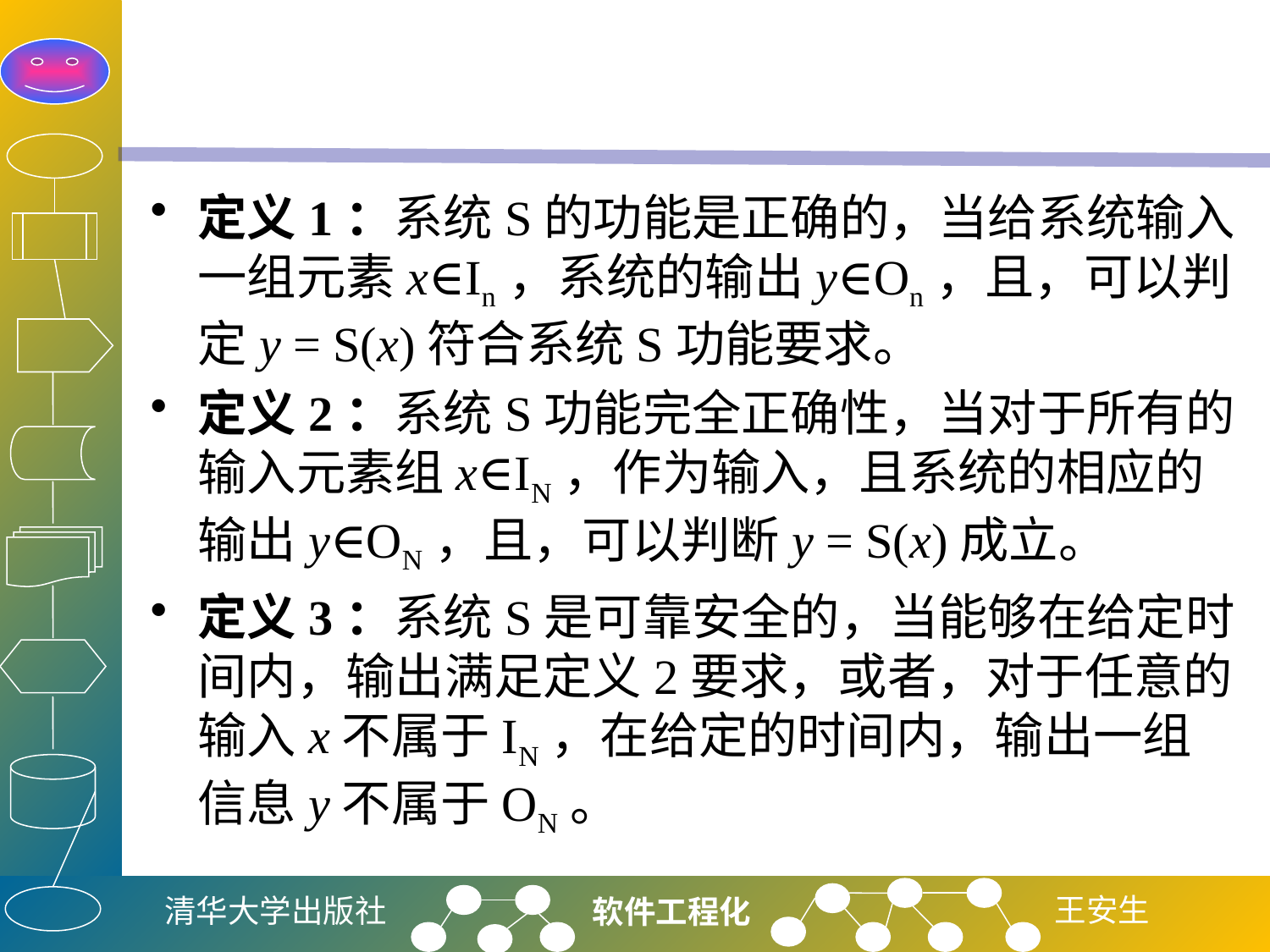

#
定义1：系统S的功能是正确的，当给系统输入一组元素x∈In，系统的输出y∈On，且，可以判定y = S(x)符合系统S功能要求。
定义2：系统S功能完全正确性，当对于所有的输入元素组x∈IN，作为输入，且系统的相应的输出y∈ON，且，可以判断y = S(x)成立。
定义3：系统S是可靠安全的，当能够在给定时间内，输出满足定义2要求，或者，对于任意的输入x不属于IN，在给定的时间内，输出一组信息y不属于ON。